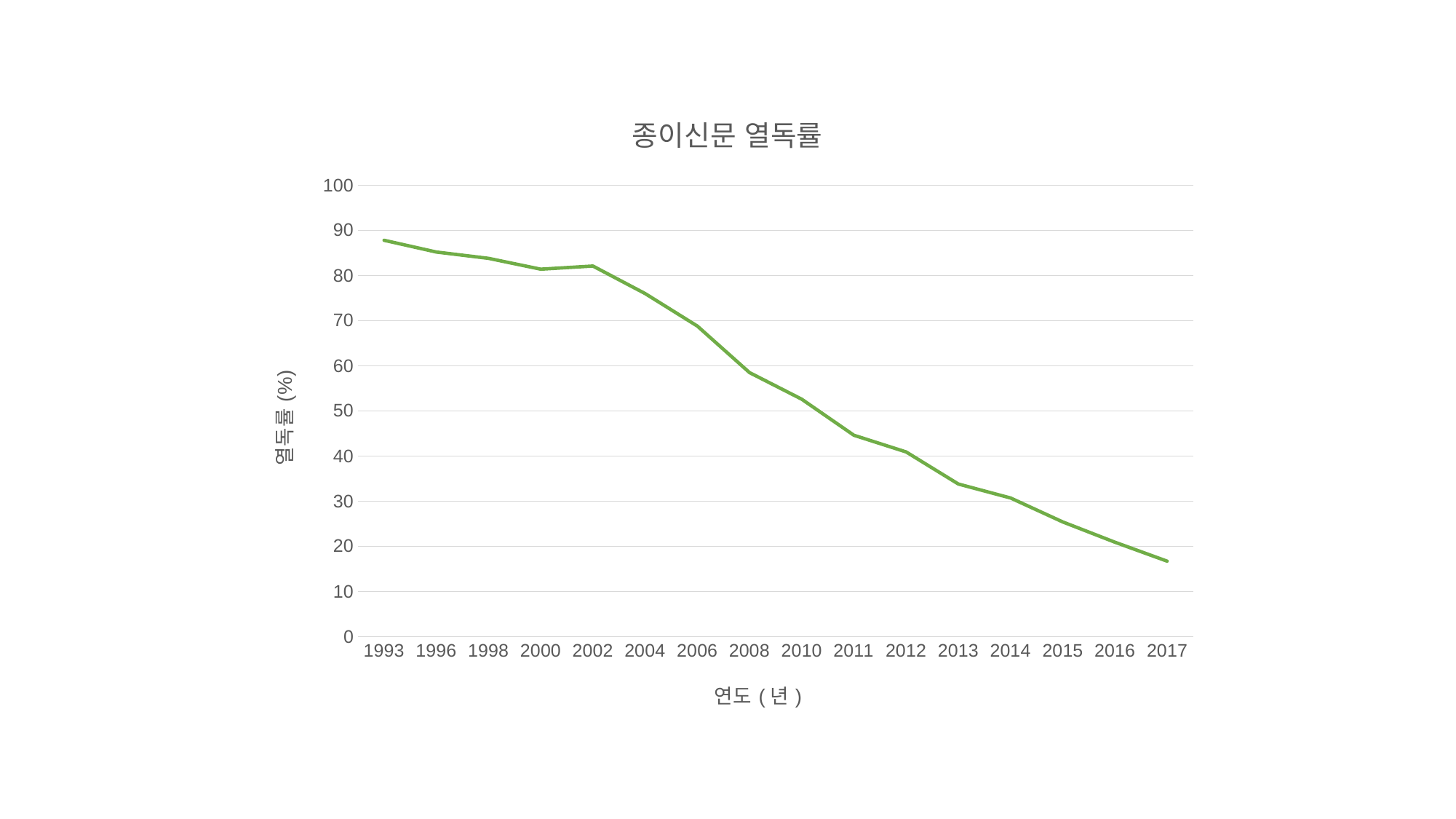

### Chart: 종이신문 열독률

| Category | 열독률(%) |
|---|---|
| 1993 | 87.8 |
| 1996 | 85.2 |
| 1998 | 83.8 |
| 2000 | 81.4 |
| 2002 | 82.1 |
| 2004 | 76.0 |
| 2006 | 68.8 |
| 2008 | 58.5 |
| 2010 | 52.6 |
| 2011 | 44.6 |
| 2012 | 40.9 |
| 2013 | 33.8 |
| 2014 | 30.7 |
| 2015 | 25.4 |
| 2016 | 20.9 |
| 2017 | 16.7 |